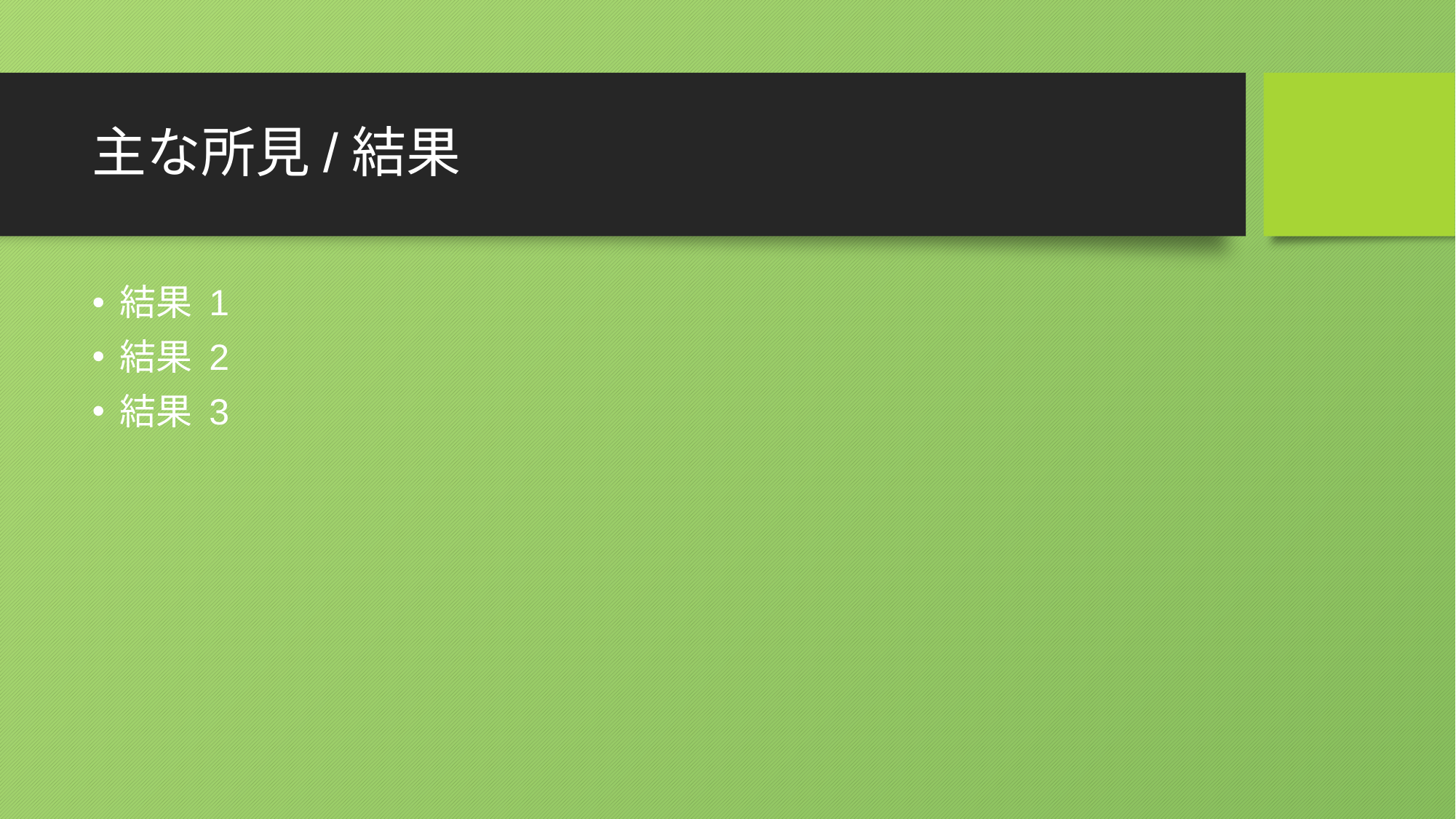

# 主な所見/結果
結果 1
結果 2
結果 3